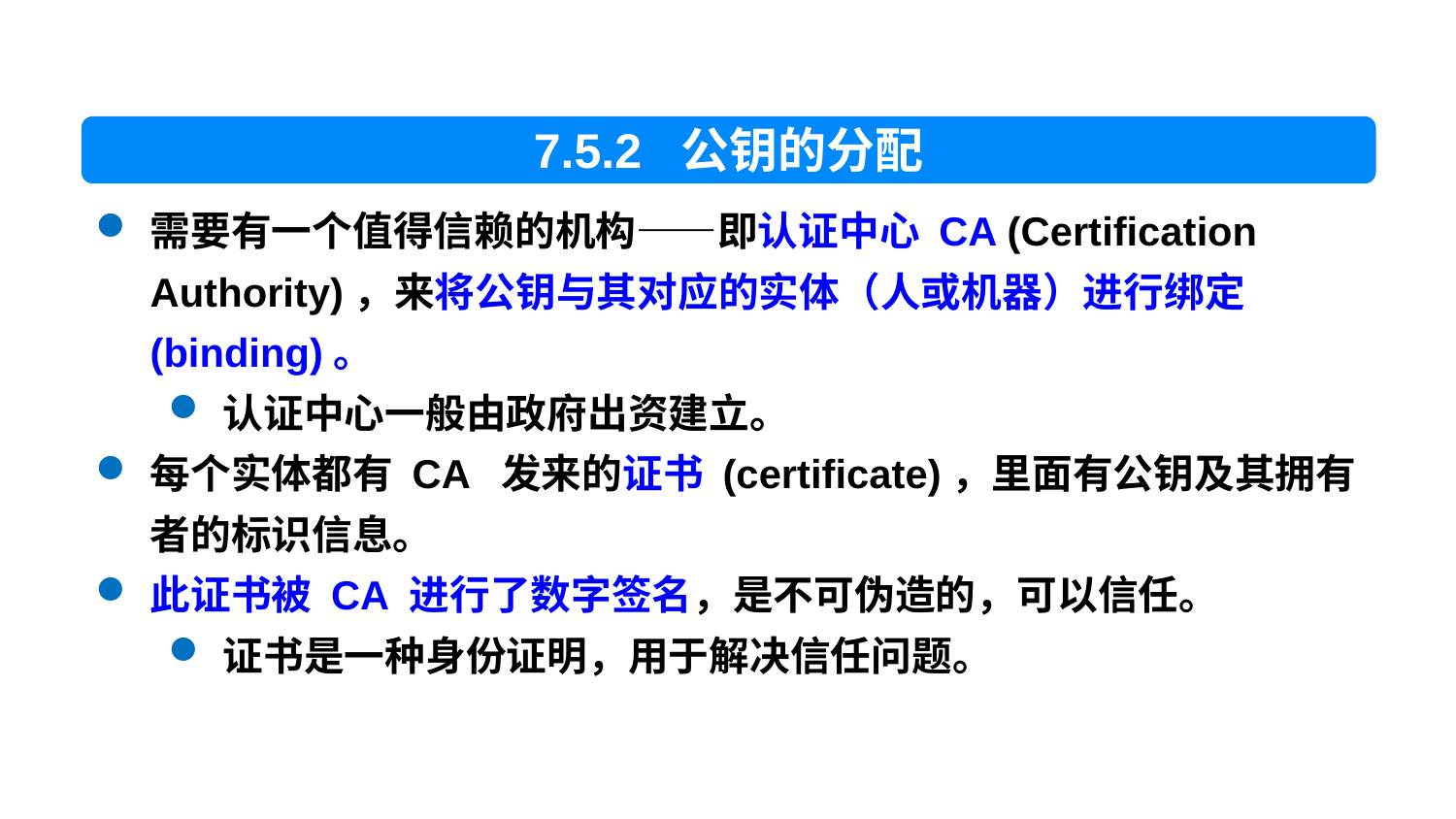

7.5.2  公钥的分配

需要有一个值得信赖的机构——即认证中心 CA (Certification Authority)，来将公钥与其对应的实体（人或机器）进行绑定 (binding)。
认证中心一般由政府出资建立。
每个实体都有 CA  发来的证书 (certificate)，里面有公钥及其拥有者的标识信息。
此证书被 CA 进行了数字签名，是不可伪造的，可以信任。
证书是一种身份证明，用于解决信任问题。
61